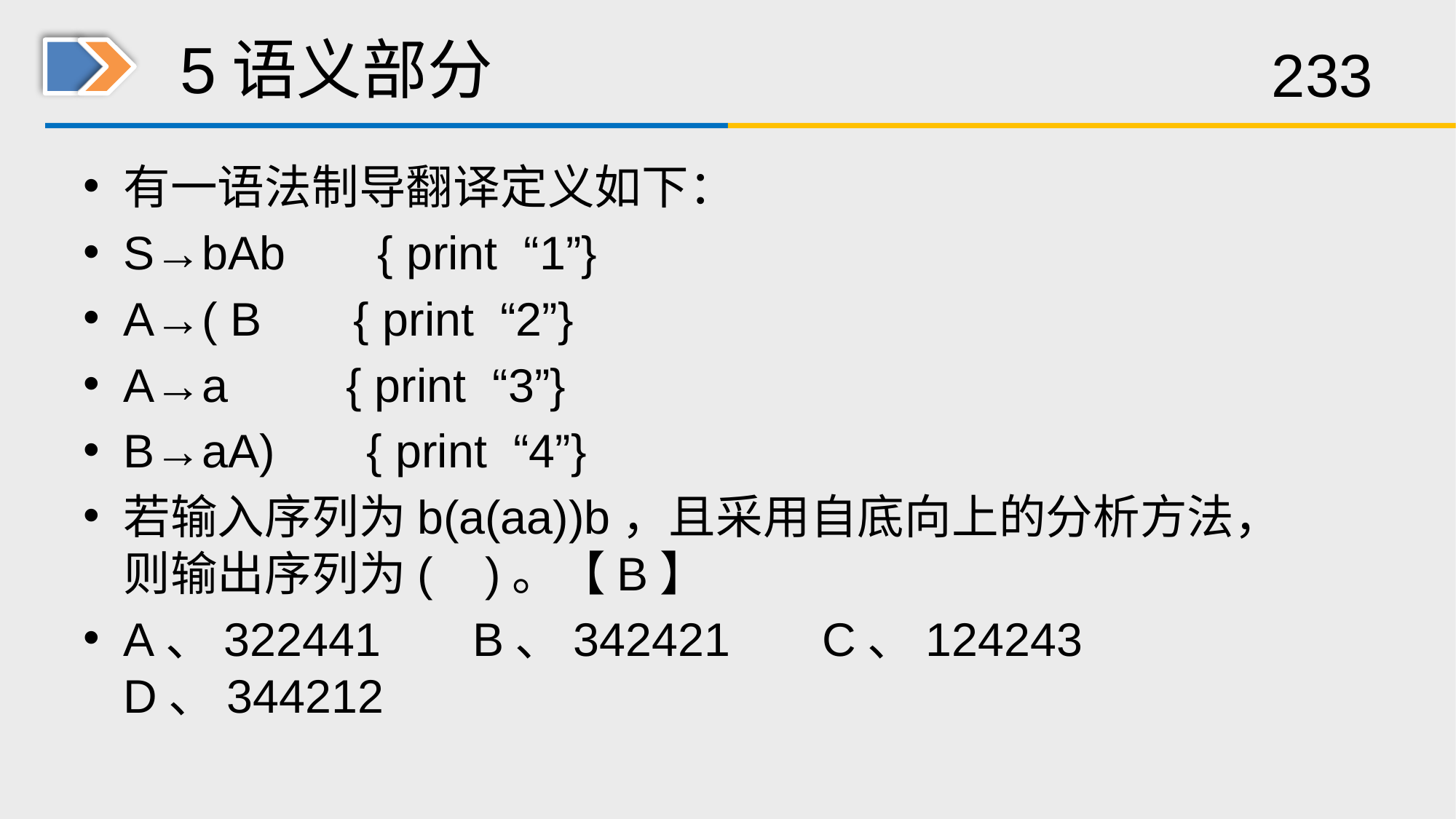

# 5语义部分
233
有一语法制导翻译定义如下：
S→bAb       { print  “1”}
A→( B       { print  “2”}
A→a         { print  “3”}
B→aA)       { print  “4”}
若输入序列为b(a(aa))b，且采用自底向上的分析方法，则输出序列为(    )。【B】
A、322441       B、342421       C、124243      D、344212